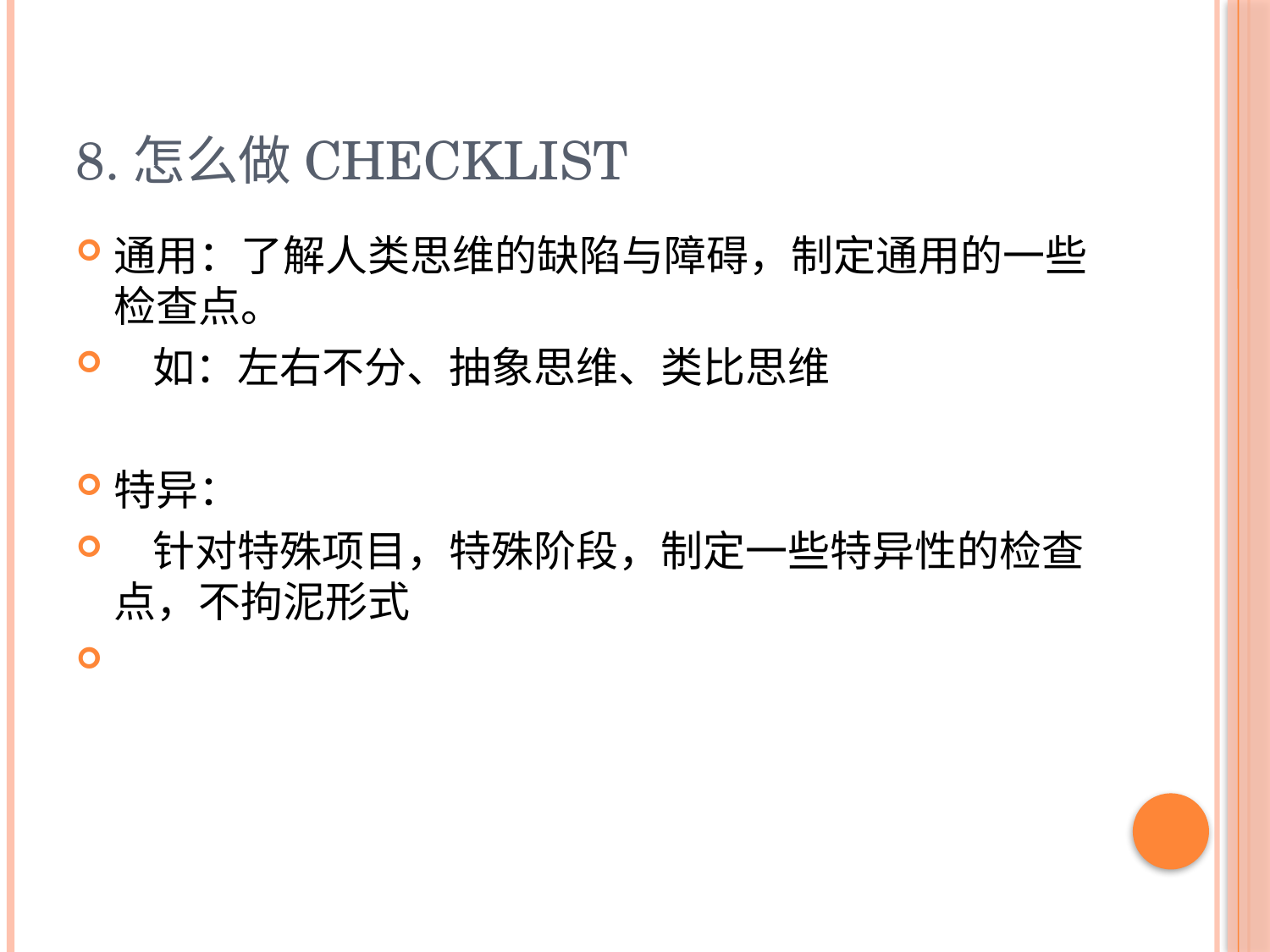

# 8.怎么做checklist
通用：了解人类思维的缺陷与障碍，制定通用的一些检查点。
   如：左右不分、抽象思维、类比思维

特异：
   针对特殊项目，特殊阶段，制定一些特异性的检查点，不拘泥形式